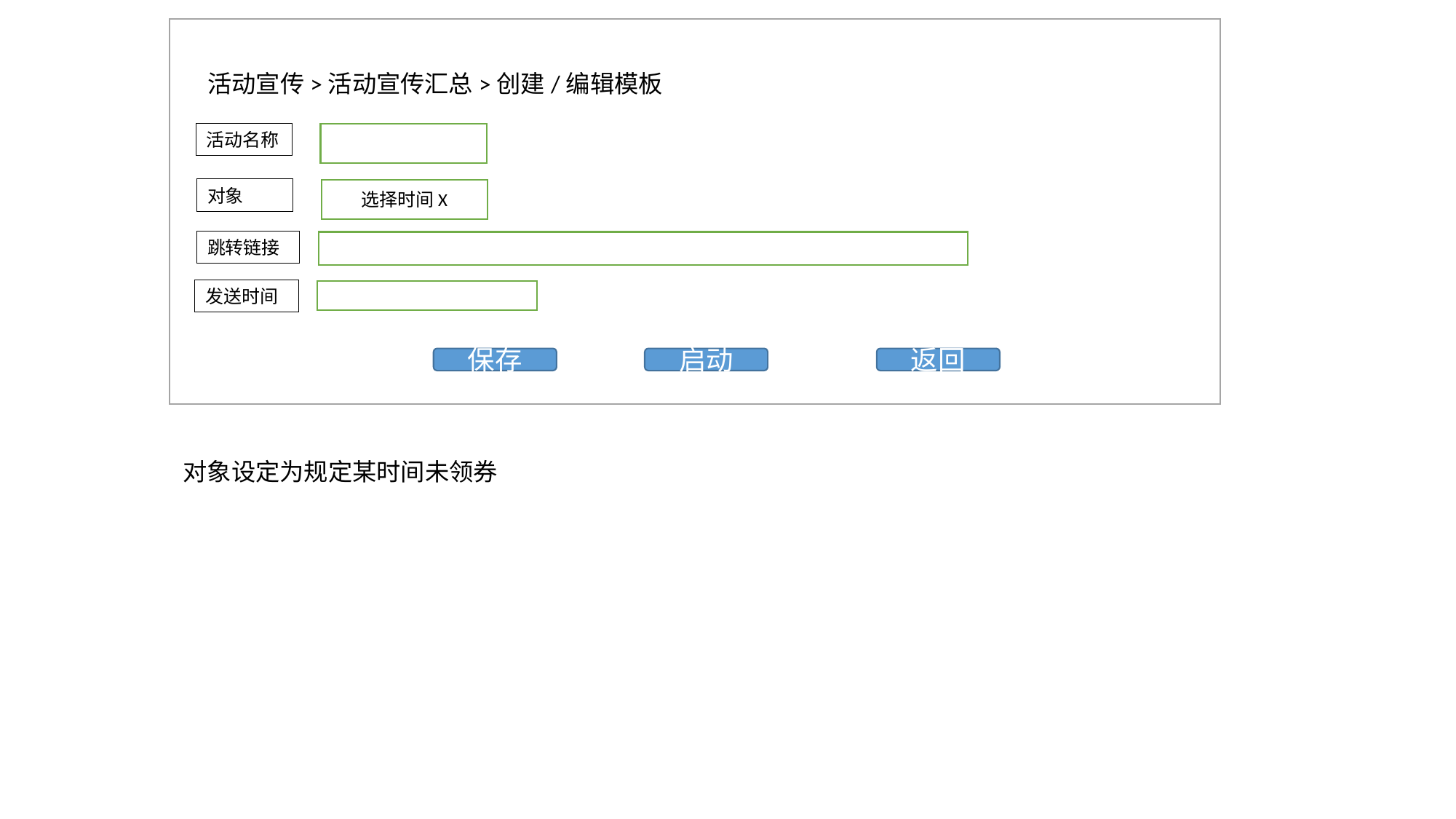

# 活动宣传>活动宣传汇总>创建/编辑模板
活动名称

对象
选择时间X
跳转链接

发送时间

启动
返回
保存
对象设定为规定某时间未领券